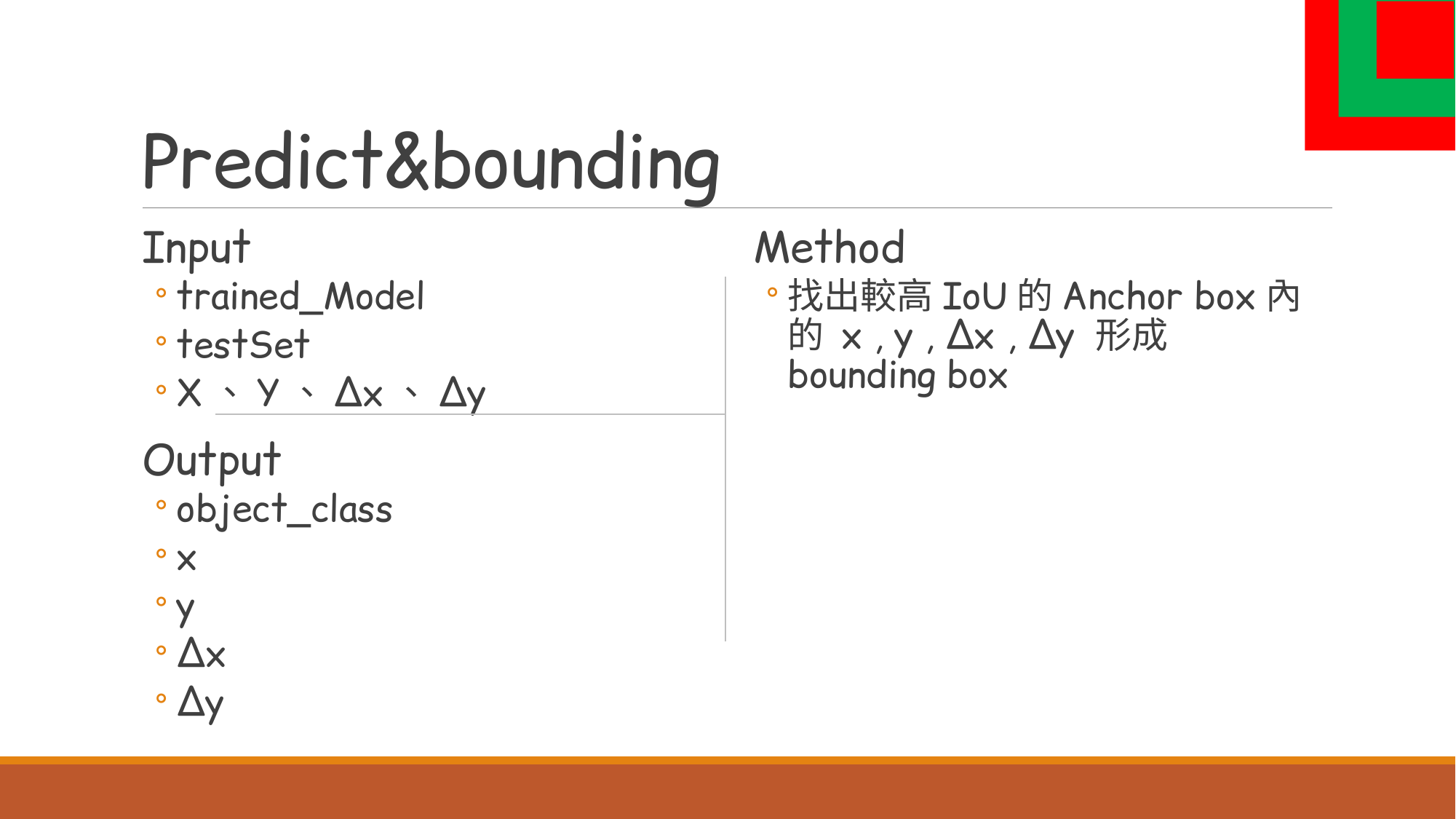

# Predict&bounding
Input
trained_Model
testSet
X、Y、Δx、Δy
Output
object_class
x
y
Δx
Δy
Method
找出較高IoU的Anchor box內的 x , y , Δx , Δy 形成 bounding box